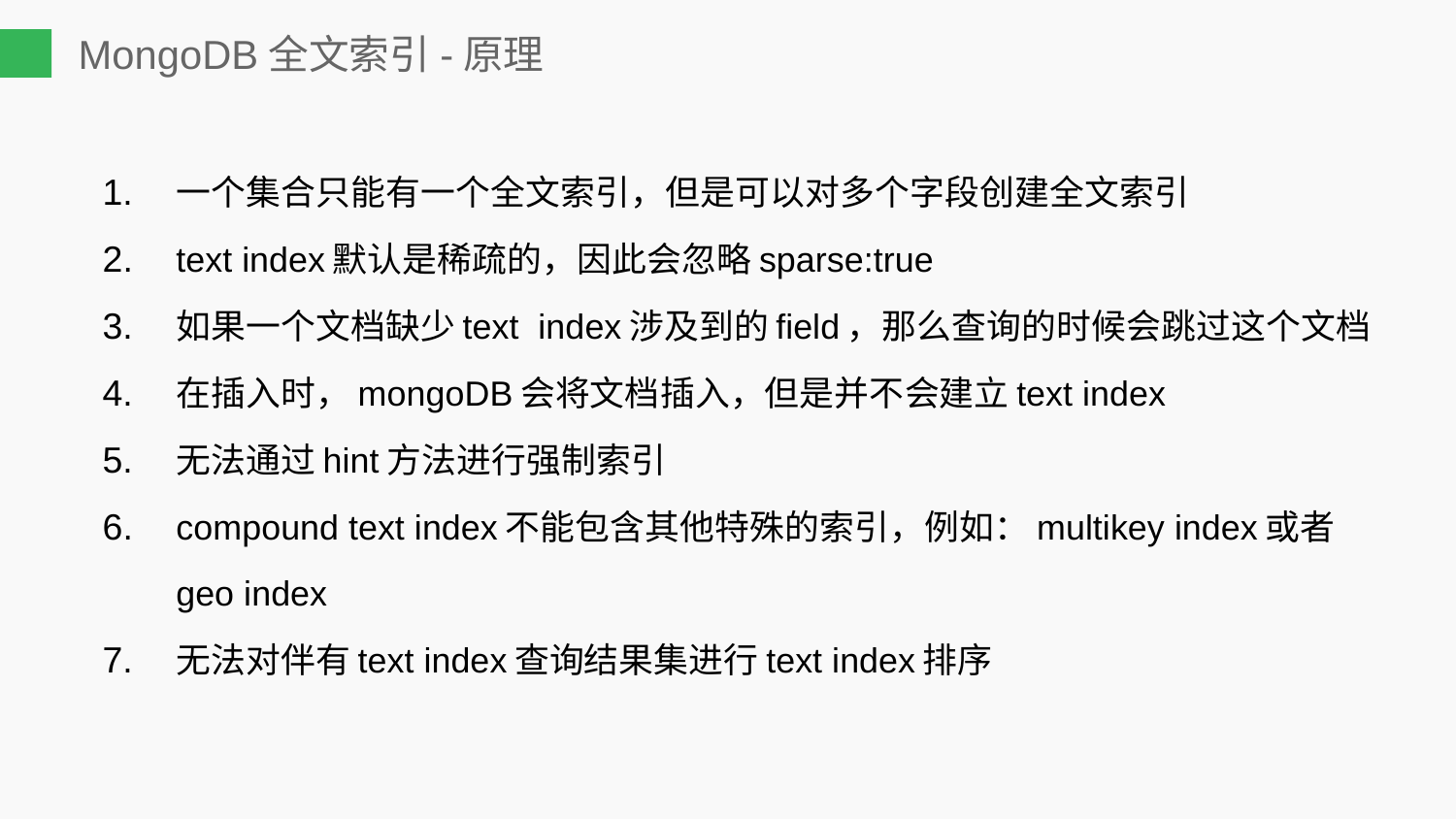

# MongoDB全文索引-原理

一个集合只能有一个全文索引，但是可以对多个字段创建全文索引
text index默认是稀疏的，因此会忽略sparse:true
如果一个文档缺少text  index涉及到的field，那么查询的时候会跳过这个文档
在插入时，mongoDB会将文档插入，但是并不会建立text index
无法通过hint方法进行强制索引
compound text index不能包含其他特殊的索引，例如：multikey index或者geo index
无法对伴有text index查询结果集进行text index排序